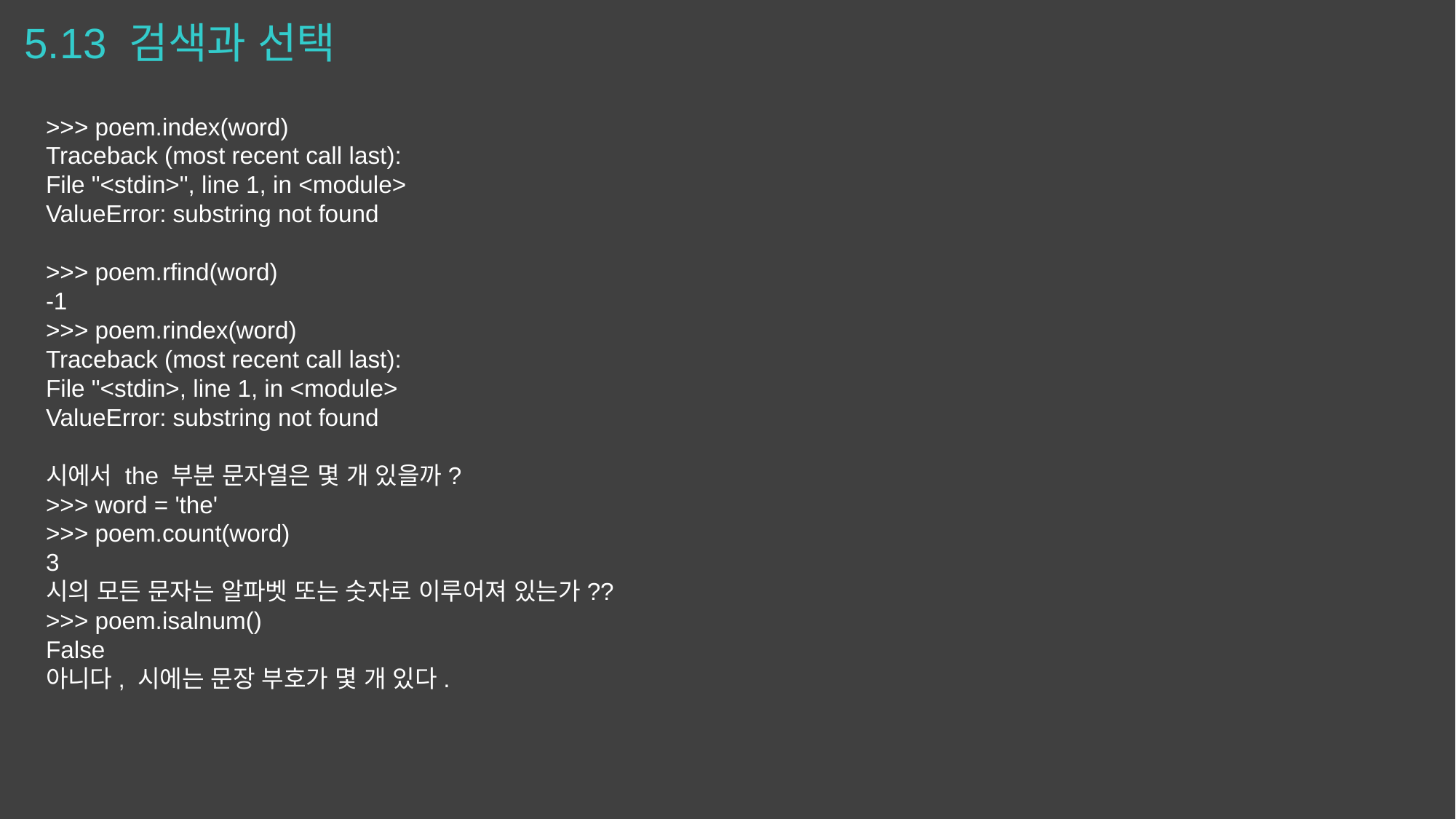

# 5.13 검색과 선택
>>> poem.index(word)
Traceback (most recent call last):
File "<stdin>", line 1, in <module>
ValueError: substring not found

>>> poem.rfind(word)
-1
>>> poem.rindex(word)
Traceback (most recent call last):
File "<stdin>, line 1, in <module>
ValueError: substring not found

시에서 the 부분 문자열은 몇 개 있을까?
>>> word = 'the'
>>> poem.count(word)
3
시의 모든 문자는 알파벳 또는 숫자로 이루어져 있는가??
>>> poem.isalnum()
False
아니다, 시에는 문장 부호가 몇 개 있다.